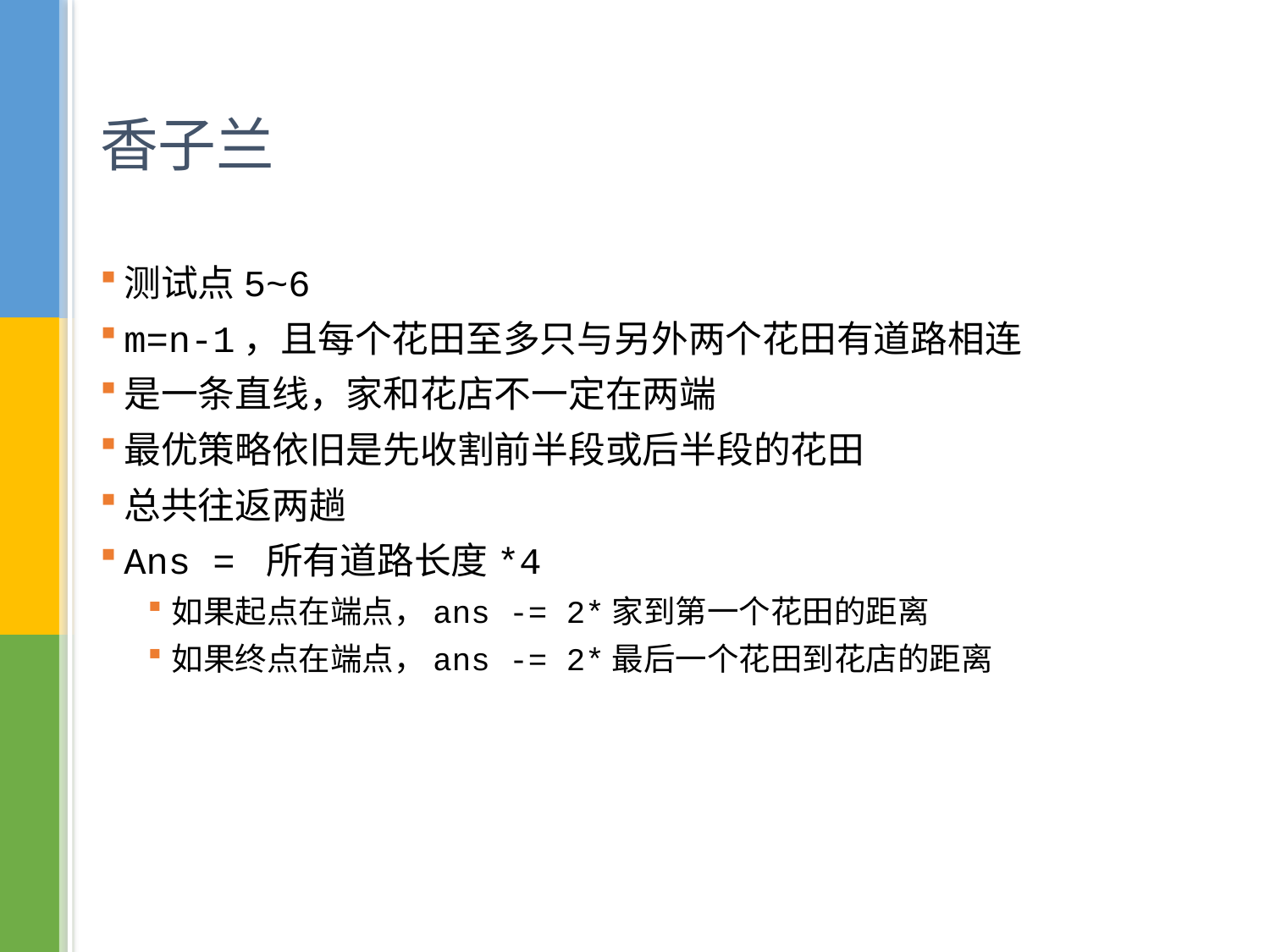

# 香子兰
测试点5~6
m=n-1，且每个花田至多只与另外两个花田有道路相连
是一条直线，家和花店不一定在两端
最优策略依旧是先收割前半段或后半段的花田
总共往返两趟
Ans = 所有道路长度*4
如果起点在端点，ans -= 2*家到第一个花田的距离
如果终点在端点，ans -= 2*最后一个花田到花店的距离